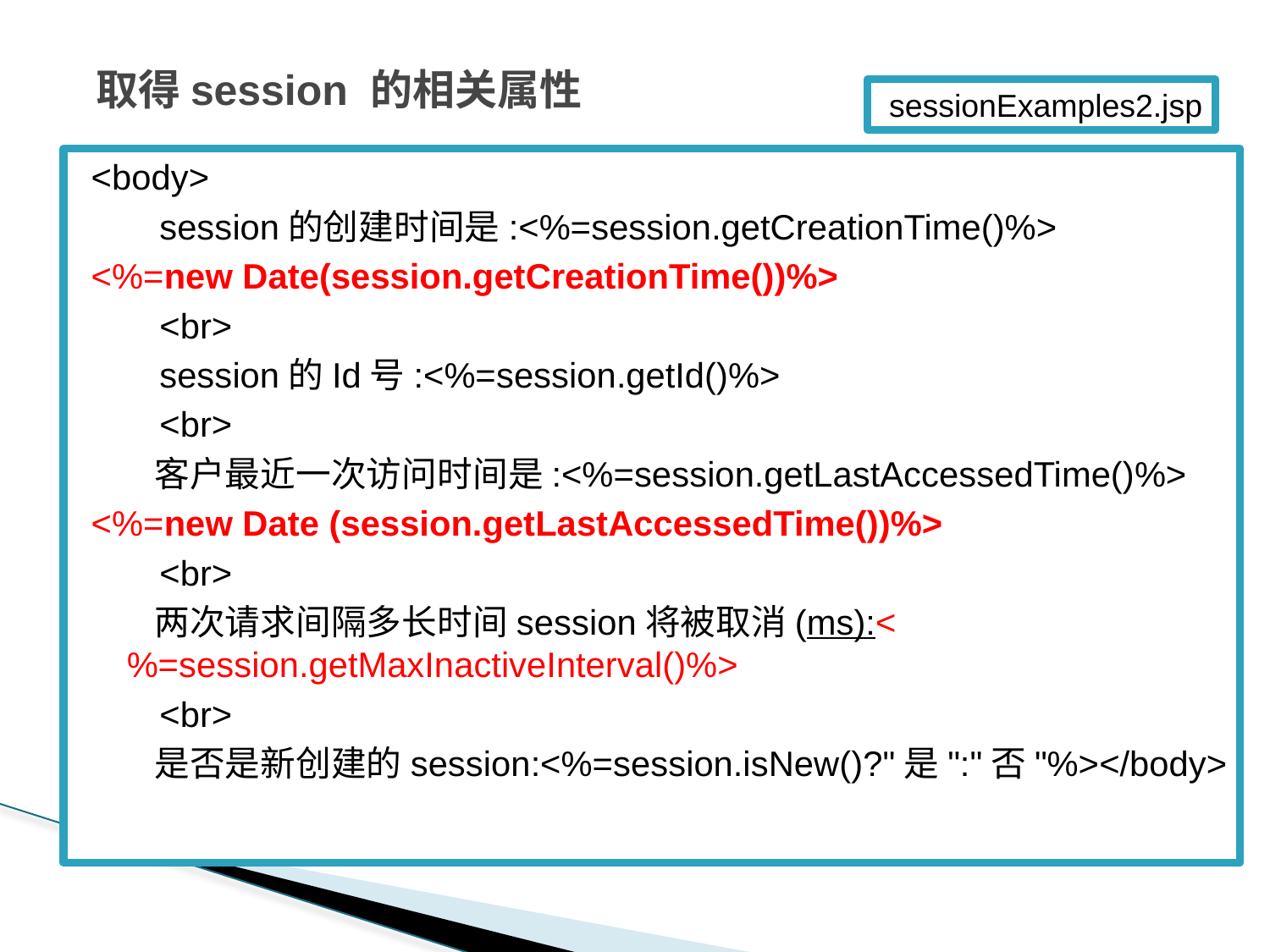

# 取得session 的相关属性
 sessionExamples2.jsp
<body>
       session的创建时间是:<%=session.getCreationTime()%>
<%=new Date(session.getCreationTime())%>
       <br>
       session的Id号:<%=session.getId()%>
       <br>
       客户最近一次访问时间是:<%=session.getLastAccessedTime()%>
<%=new Date (session.getLastAccessedTime())%>
       <br>
       两次请求间隔多长时间session将被取消(ms):<%=session.getMaxInactiveInterval()%>
       <br>
       是否是新创建的session:<%=session.isNew()?"是":"否"%></body>